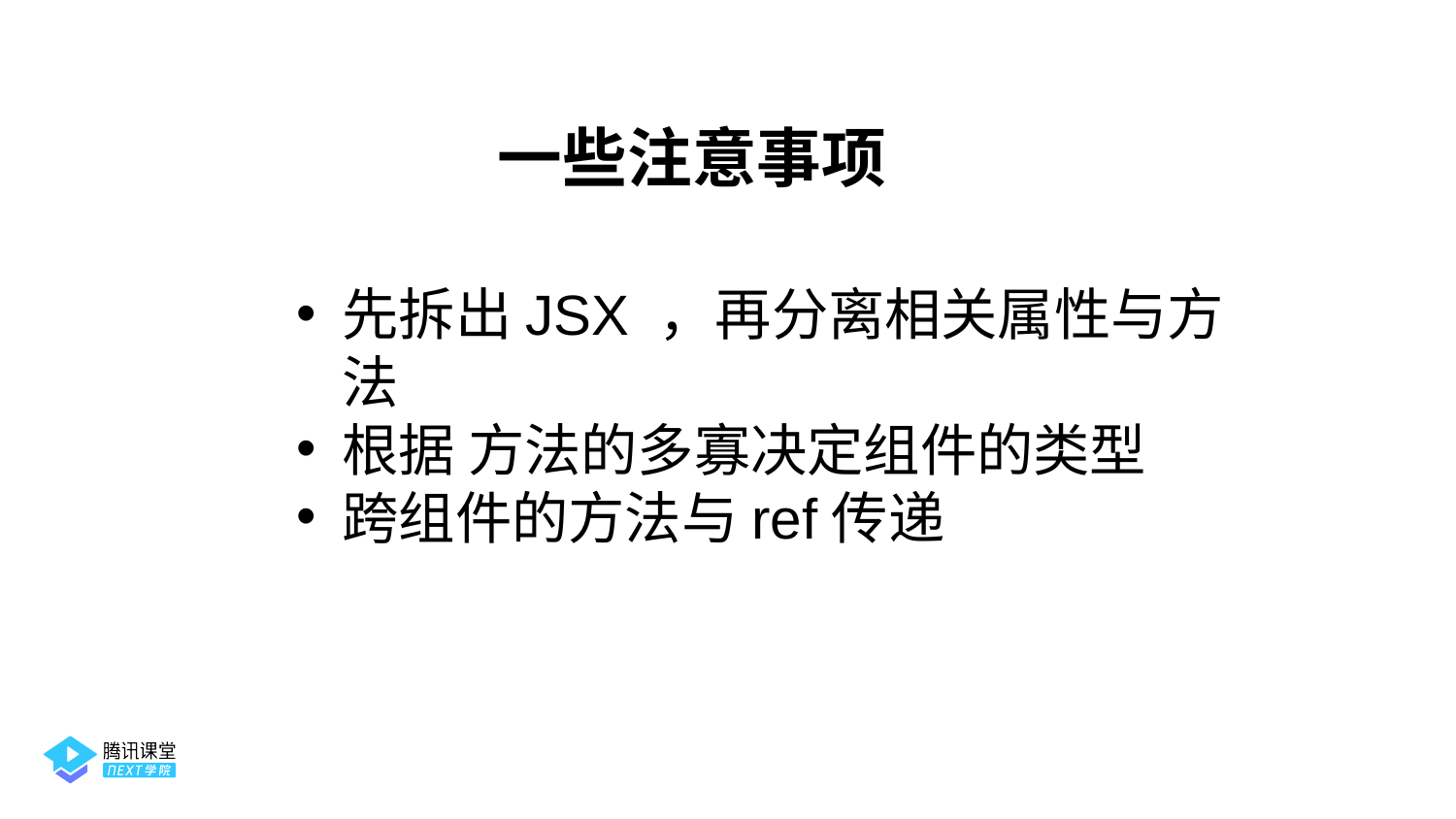

一些注意事项
先拆出JSX ，再分离相关属性与方法
根据 方法的多寡决定组件的类型
跨组件的方法与ref传递